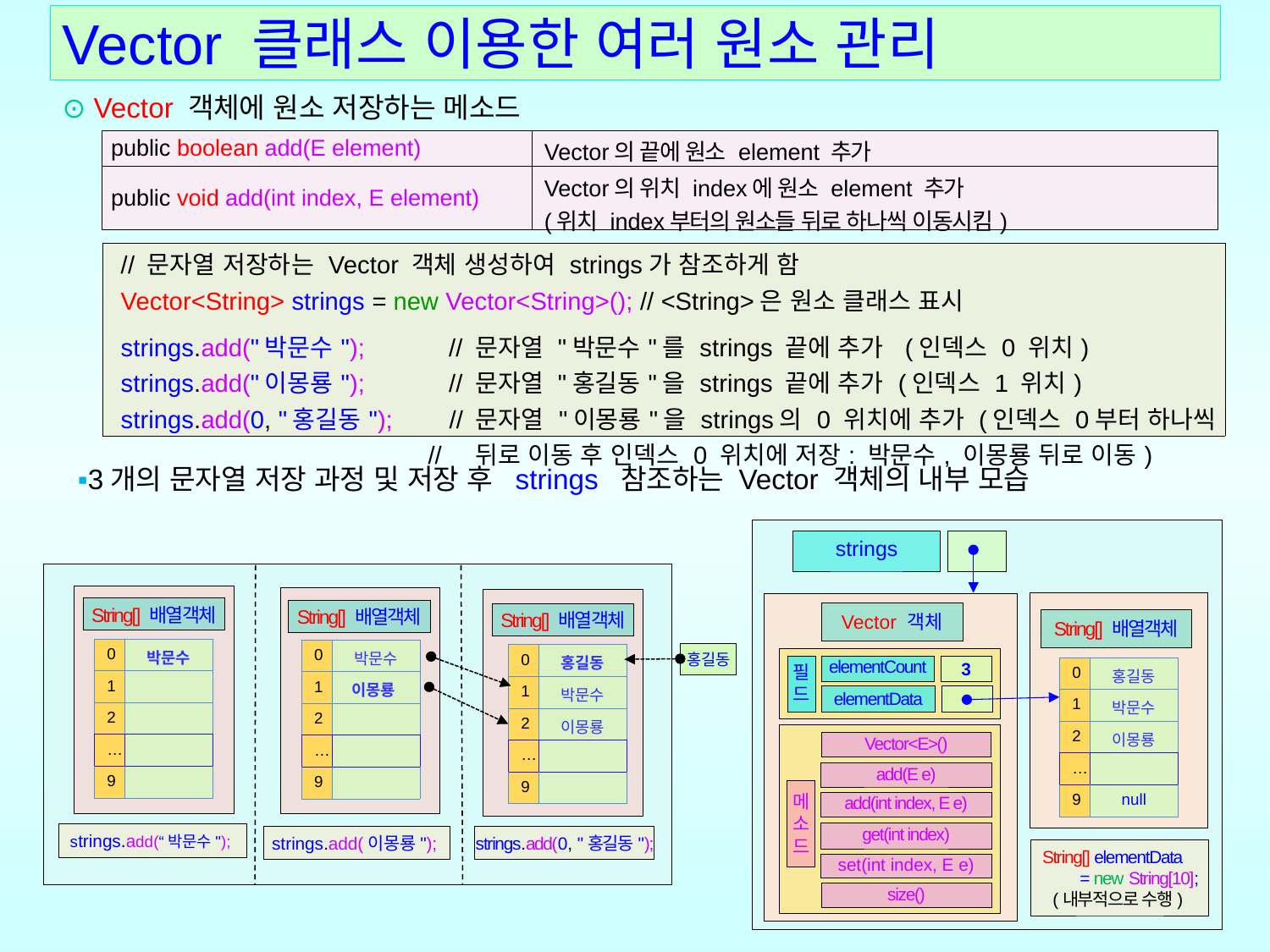

# Vector 클래스 이용한 여러 원소 관리
⊙ Vector 객체에 원소 저장하는 메소드

  ▪3개의 문자열 저장 과정 및 저장 후  strings  참조하는 Vector 객체의 내부 모습
| public boolean add(E element) | Vector의 끝에 원소 element 추가 |
| --- | --- |
| public void add(int index, E element) | Vector의 위치 index에 원소 element 추가 (위치 index부터의 원소들 뒤로 하나씩 이동시킴) |
| // 문자열 저장하는 Vector 객체 생성하여 strings가 참조하게 함 Vector<String> strings = new Vector<String>(); // <String>은 원소 클래스 표시 strings.add("박문수"); // 문자열 "박문수"를 strings 끝에 추가 (인덱스 0 위치) strings.add("이몽룡"); // 문자열 "홍길동"을 strings 끝에 추가 (인덱스 1 위치) strings.add(0, "홍길동"); // 문자열 "이몽룡"을 strings의 0 위치에 추가 (인덱스 0부터 하나씩 // 뒤로 이동 후 인덱스 0 위치에 저장: 박문수, 이몽룡 뒤로 이동) |
| --- |

strings

String[] 배열객체
String[] 배열객체
Vector 객체
String[] 배열객체
String[] 배열객체
| 0 | 박문수 |
| --- | --- |
| 1 |  |
| 2 |  |
| … |  |
| 9 |  |
| 0 | 박문수 |
| --- | --- |
| 1 | 이몽룡 |
| 2 |  |
| … |  |
| 9 |  |
홍길동
| 0 | 홍길동 |
| --- | --- |
| 1 | 박문수 |
| 2 | 이몽룡 |
| … |  |
| 9 |  |

elementCount
3
필
드
| 0 | 홍길동 |
| --- | --- |
| 1 | 박문수 |
| 2 | 이몽룡 |
| … |  |
| 9 | null |
elementData

Vector<E>()
add(E e)
메
소
드
add(int index, E e)
get(int index)
strings.add(“박문수");
strings.add(이몽룡");
strings.add(0, "홍길동");
   String[] elementData
          = new String[10];
(내부적으로 수행)
set(int index, E e)
size()